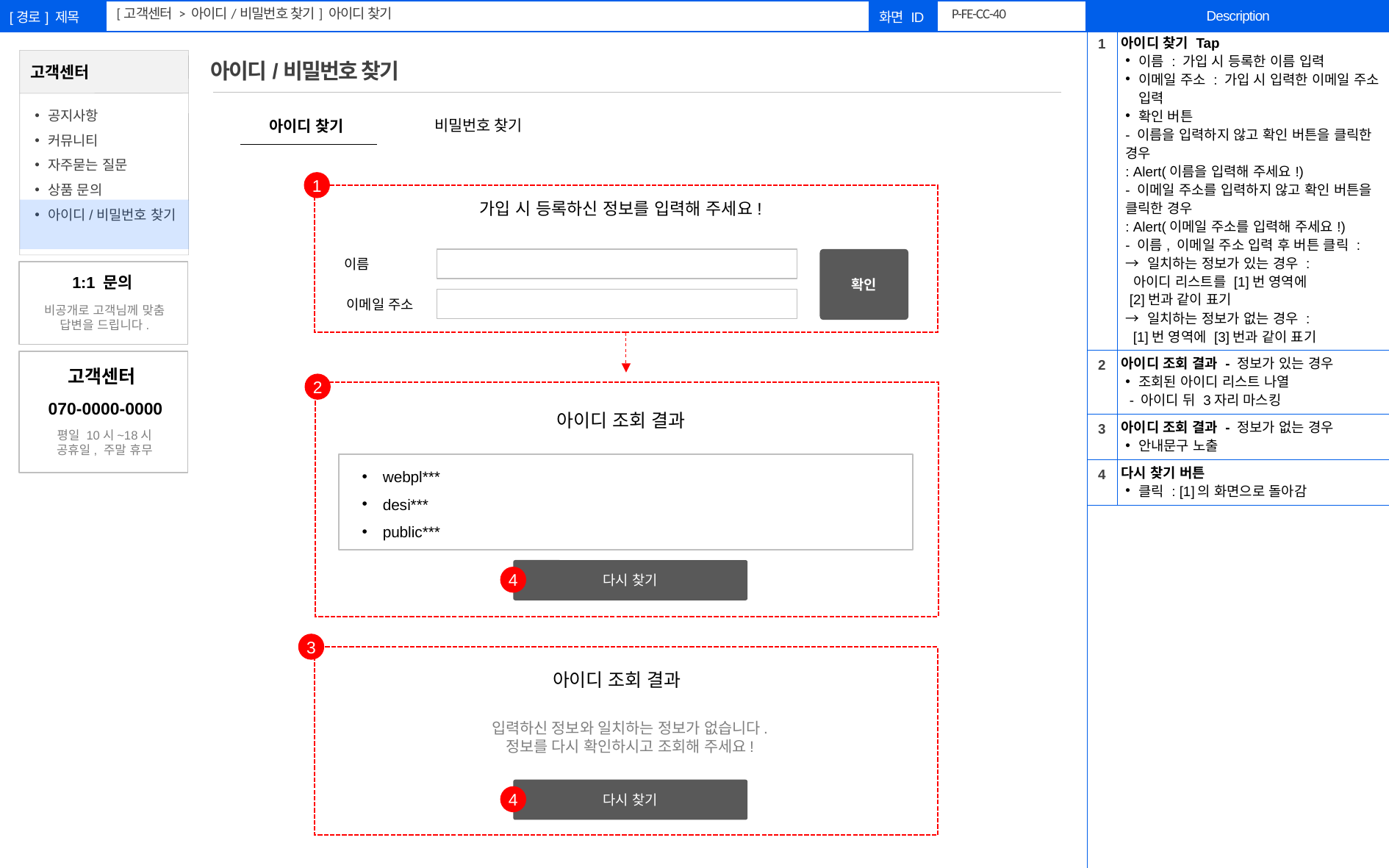

[고객센터 > 아이디/비밀번호 찾기] 아이디 찾기
# P-FE-CC-40
| 1 | 아이디 찾기 Tap 이름 : 가입 시 등록한 이름 입력 이메일 주소 : 가입 시 입력한 이메일 주소 입력 확인 버튼 - 이름을 입력하지 않고 확인 버튼을 클릭한 경우 : Alert(이름을 입력해 주세요!) - 이메일 주소를 입력하지 않고 확인 버튼을 클릭한 경우 : Alert(이메일 주소를 입력해 주세요!) - 이름, 이메일 주소 입력 후 버튼 클릭 : → 일치하는 정보가 있는 경우 : 아이디 리스트를 [1]번 영역에 [2]번과 같이 표기 → 일치하는 정보가 없는 경우 : [1]번 영역에 [3]번과 같이 표기 |
| --- | --- |
| 2 | 아이디 조회 결과 - 정보가 있는 경우 조회된 아이디 리스트 나열 - 아이디 뒤 3자리 마스킹 |
| 3 | 아이디 조회 결과 - 정보가 없는 경우 안내문구 노출 |
| 4 | 다시 찾기 버튼 클릭 : [1]의 화면으로 돌아감 |
|  |  |
아이디/비밀번호 찾기
비밀번호 찾기
아이디 찾기
1

가입 시 등록하신 정보를 입력해 주세요!

확인
이름

이메일 주소
2

아이디 조회 결과
webpl***
desi***
public***

다시 찾기
4
3

아이디 조회 결과
입력하신 정보와 일치하는 정보가 없습니다.
정보를 다시 확인하시고 조회해 주세요!
다시 찾기
4